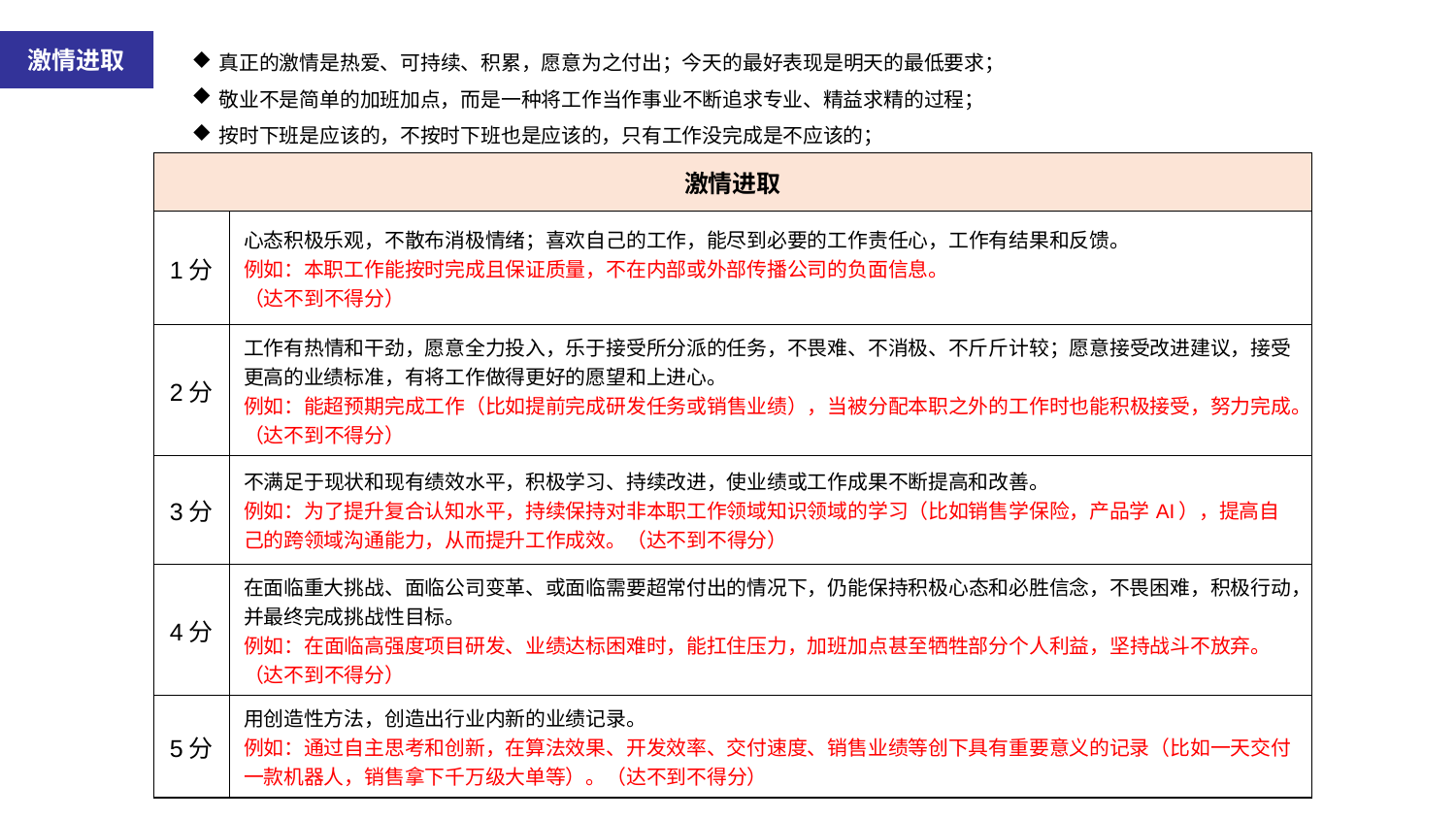

激情进取
真正的激情是热爱、可持续、积累，愿意为之付出；今天的最好表现是明天的最低要求；
敬业不是简单的加班加点，而是一种将工作当作事业不断追求专业、精益求精的过程；
按时下班是应该的，不按时下班也是应该的，只有工作没完成是不应该的；

| 激情进取 |  |
| --- | --- |
| 1分 | 心态积极乐观，不散布消极情绪；喜欢自己的工作，能尽到必要的工作责任心，工作有结果和反馈。 例如：本职工作能按时完成且保证质量，不在内部或外部传播公司的负面信息。 （达不到不得分） |
| 2分 | 工作有热情和干劲，愿意全力投入，乐于接受所分派的任务，不畏难、不消极、不斤斤计较；愿意接受改进建议，接受更高的业绩标准，有将工作做得更好的愿望和上进心。 例如：能超预期完成工作（比如提前完成研发任务或销售业绩），当被分配本职之外的工作时也能积极接受，努力完成。（达不到不得分） |
| 3分 | 不满足于现状和现有绩效水平，积极学习、持续改进，使业绩或工作成果不断提高和改善。 例如：为了提升复合认知水平，持续保持对非本职工作领域知识领域的学习（比如销售学保险，产品学AI），提高自己的跨领域沟通能力，从而提升工作成效。（达不到不得分） |
| 4分 | 在面临重大挑战、面临公司变革、或面临需要超常付出的情况下，仍能保持积极心态和必胜信念，不畏困难，积极行动，并最终完成挑战性目标。 例如：在面临高强度项目研发、业绩达标困难时，能扛住压力，加班加点甚至牺牲部分个人利益，坚持战斗不放弃。（达不到不得分） |
| 5分 | 用创造性方法，创造出行业内新的业绩记录。 例如：通过自主思考和创新，在算法效果、开发效率、交付速度、销售业绩等创下具有重要意义的记录（比如一天交付一款机器人，销售拿下千万级大单等）。（达不到不得分） |